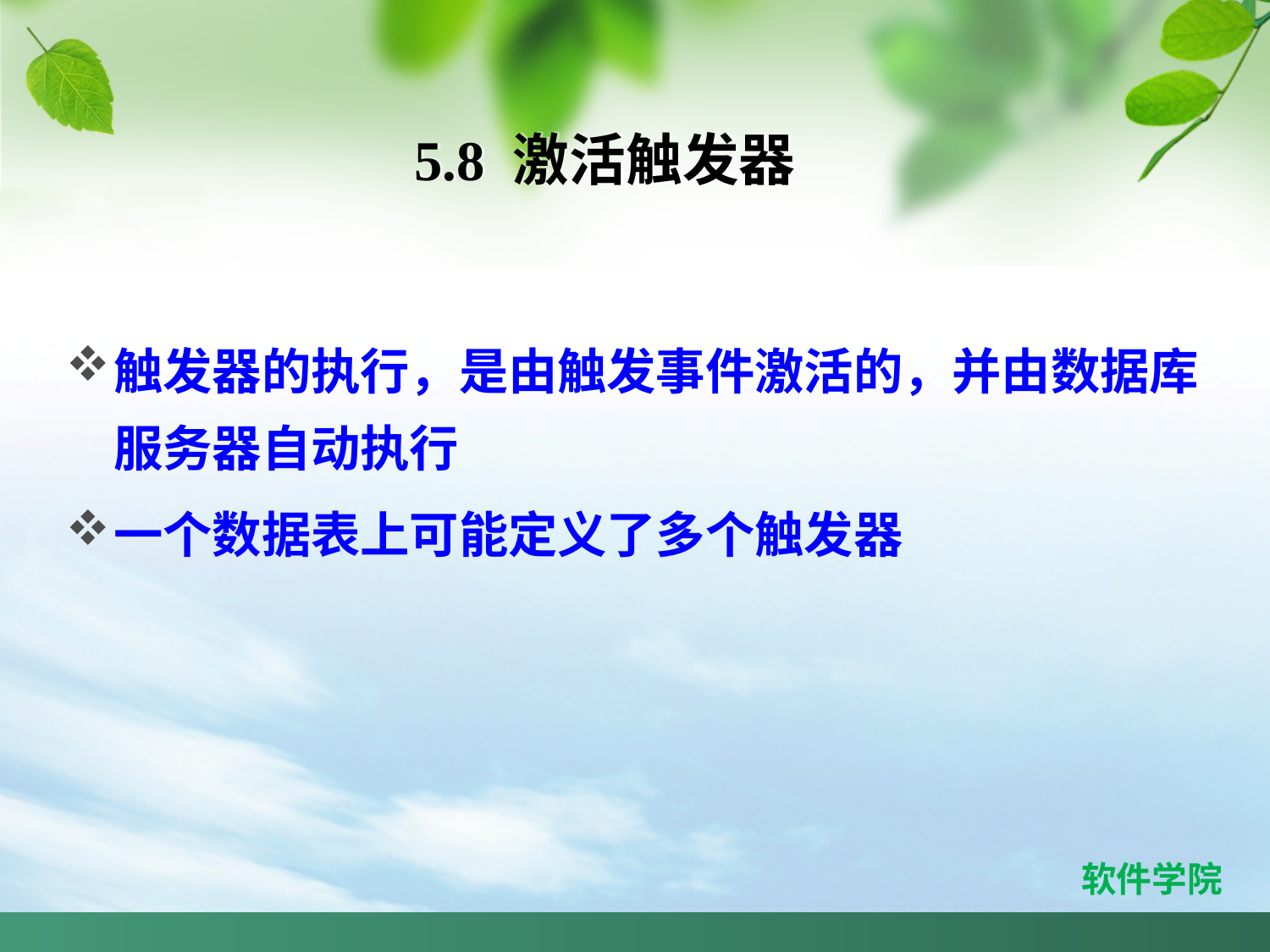

5.8 激活触发器
触发器的执行，是由触发事件激活的，并由数据库服务器自动执行
一个数据表上可能定义了多个触发器